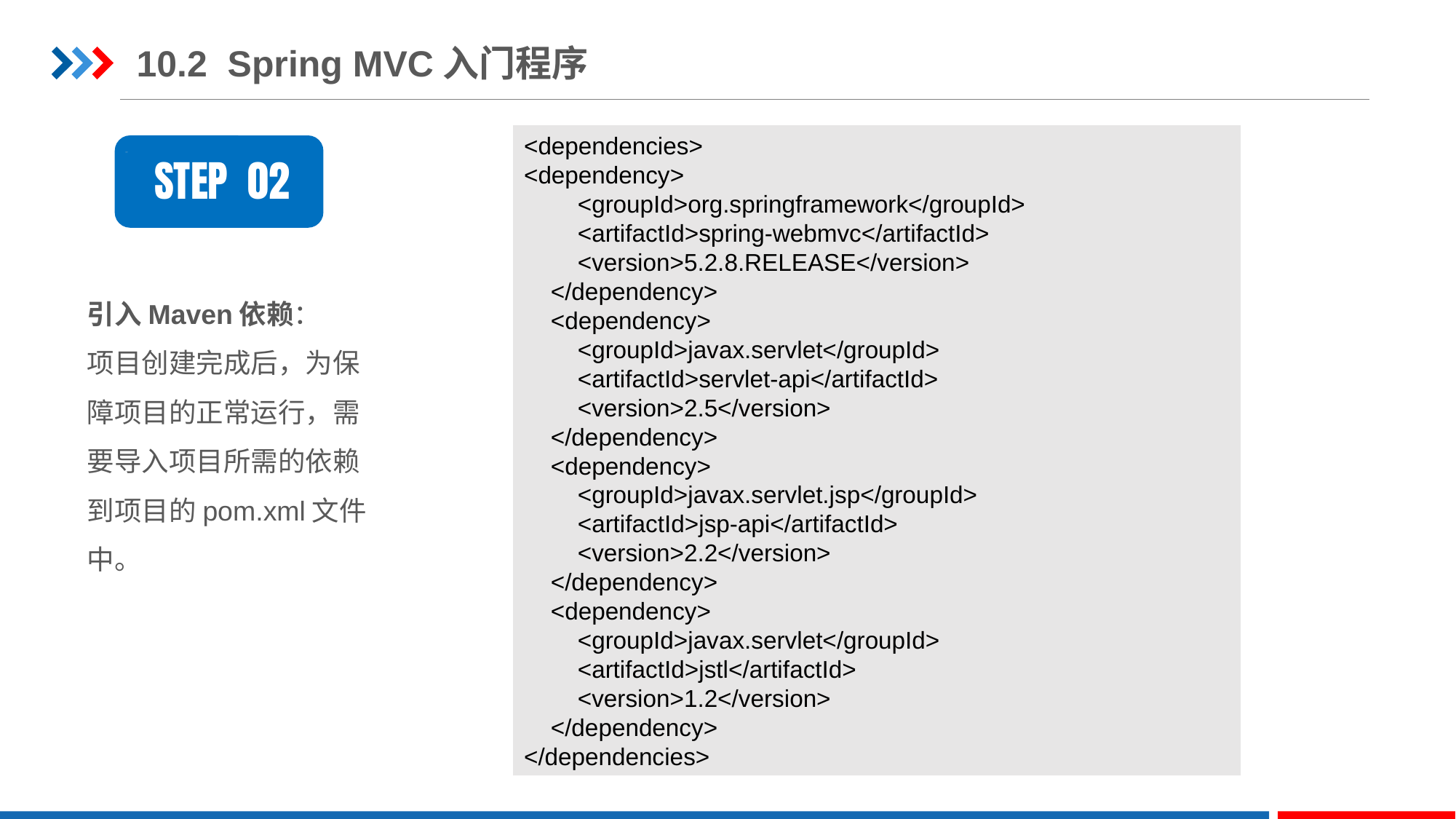

10.2  Spring MVC入门程序
<dependencies>
<dependency>
        <groupId>org.springframework</groupId>
        <artifactId>spring-webmvc</artifactId>
        <version>5.2.8.RELEASE</version>
    </dependency>
    <dependency>
        <groupId>javax.servlet</groupId>
        <artifactId>servlet-api</artifactId>
        <version>2.5</version>
    </dependency>
    <dependency>
        <groupId>javax.servlet.jsp</groupId>
        <artifactId>jsp-api</artifactId>
        <version>2.2</version>
    </dependency>
    <dependency>
        <groupId>javax.servlet</groupId>
        <artifactId>jstl</artifactId>
        <version>1.2</version>
    </dependency>
</dependencies>

STEP  02
引入Maven依赖：
项目创建完成后，为保障项目的正常运行，需要导入项目所需的依赖到项目的pom.xml文件中。